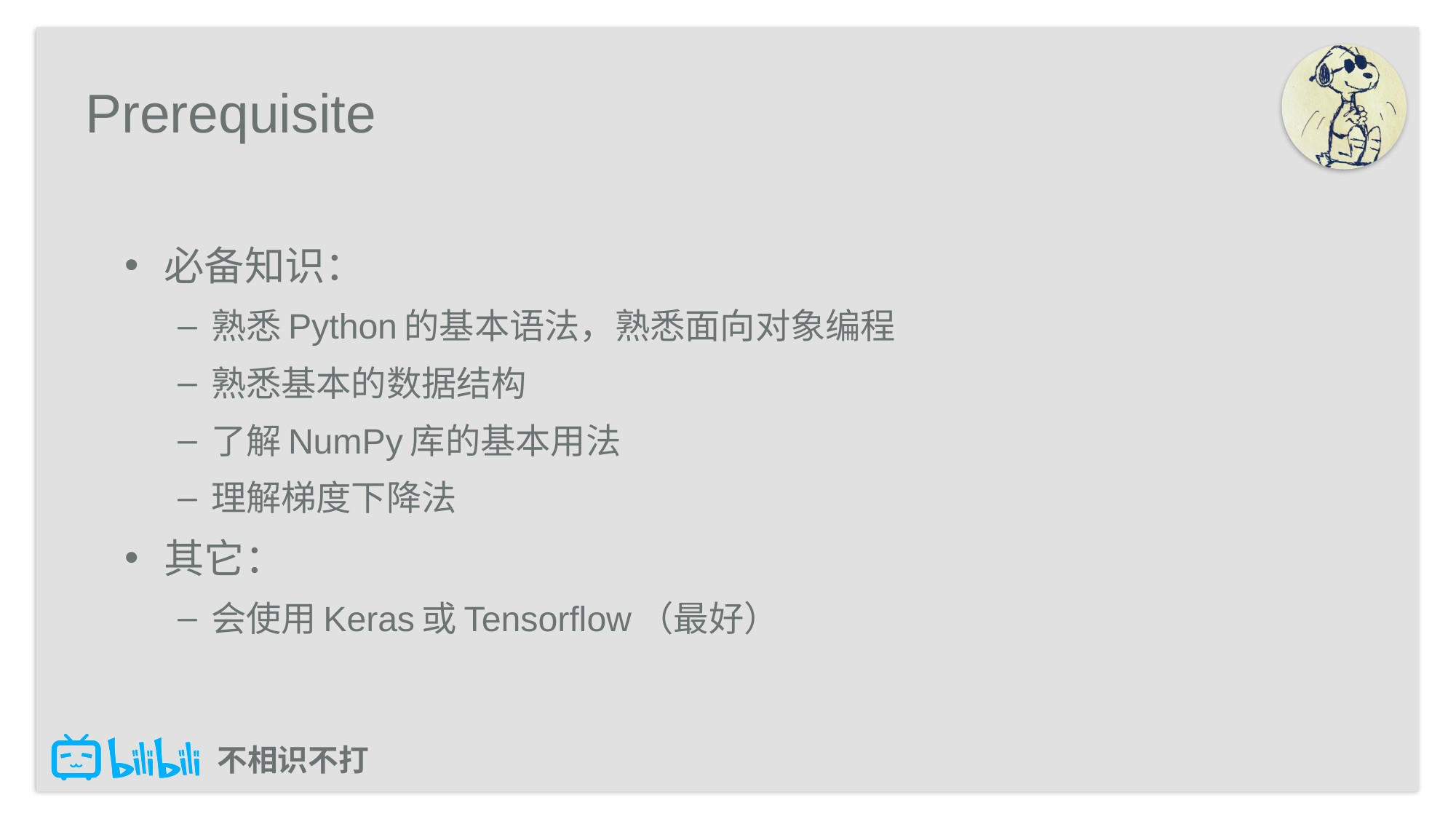

# Prerequisite
必备知识：
熟悉Python的基本语法，熟悉面向对象编程
熟悉基本的数据结构
了解NumPy库的基本用法
理解梯度下降法
其它：
会使用Keras或Tensorflow（最好）